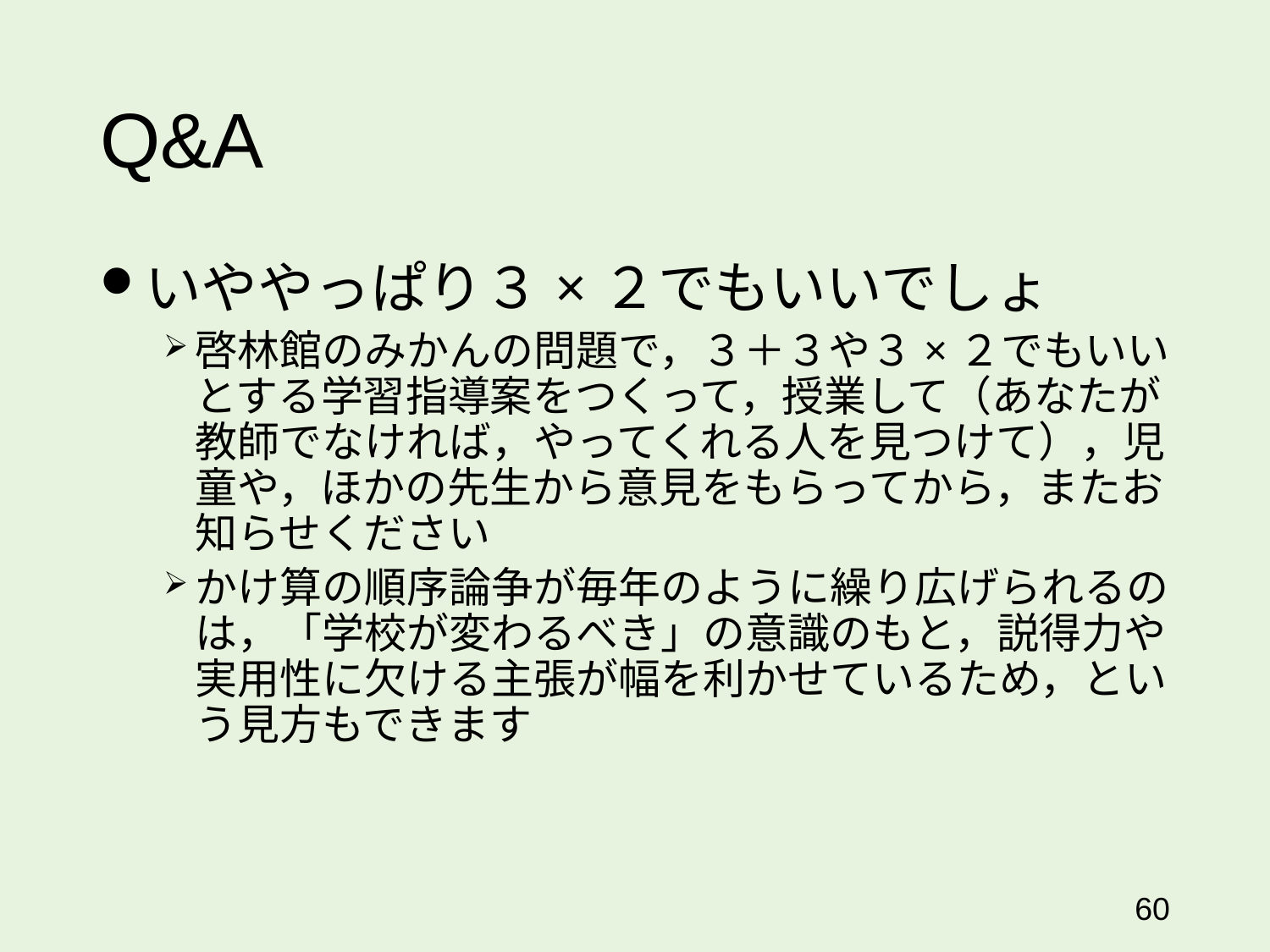

# Q&A
いややっぱり３×２でもいいでしょ
啓林館のみかんの問題で，３＋３や３×２でもいいとする学習指導案をつくって，授業して（あなたが教師でなければ，やってくれる人を見つけて），児童や，ほかの先生から意見をもらってから，またお知らせください
かけ算の順序論争が毎年のように繰り広げられるのは，「学校が変わるべき」の意識のもと，説得力や実用性に欠ける主張が幅を利かせているため，という見方もできます
60